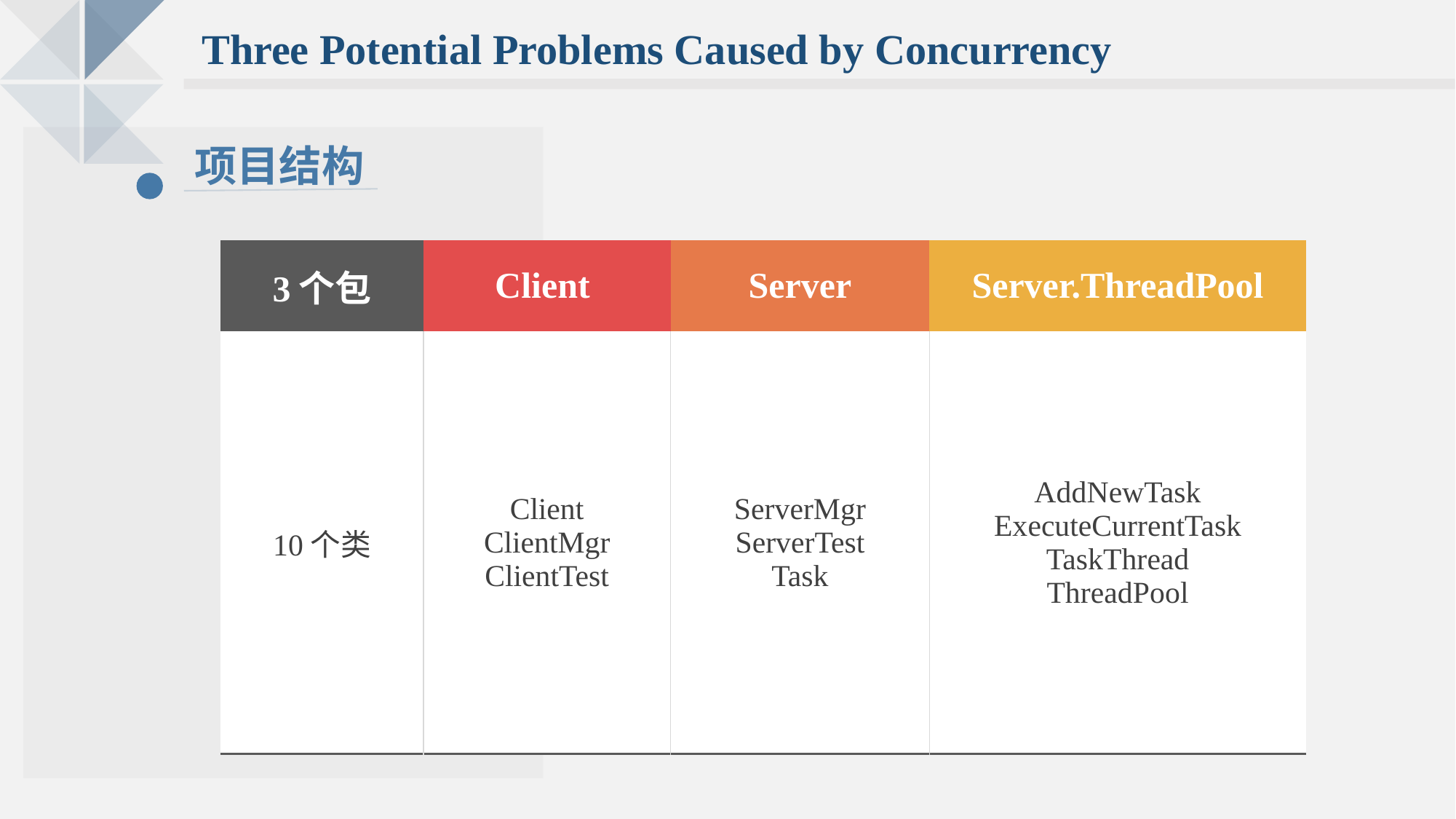

Three Potential Problems Caused by Concurrency

项目结构

| 3个包 | Client | Server | Server.ThreadPool |
| --- | --- | --- | --- |
| 10个类 | Client ClientMgr ClientTest | ServerMgr ServerTest Task | AddNewTask ExecuteCurrentTask TaskThread ThreadPool |